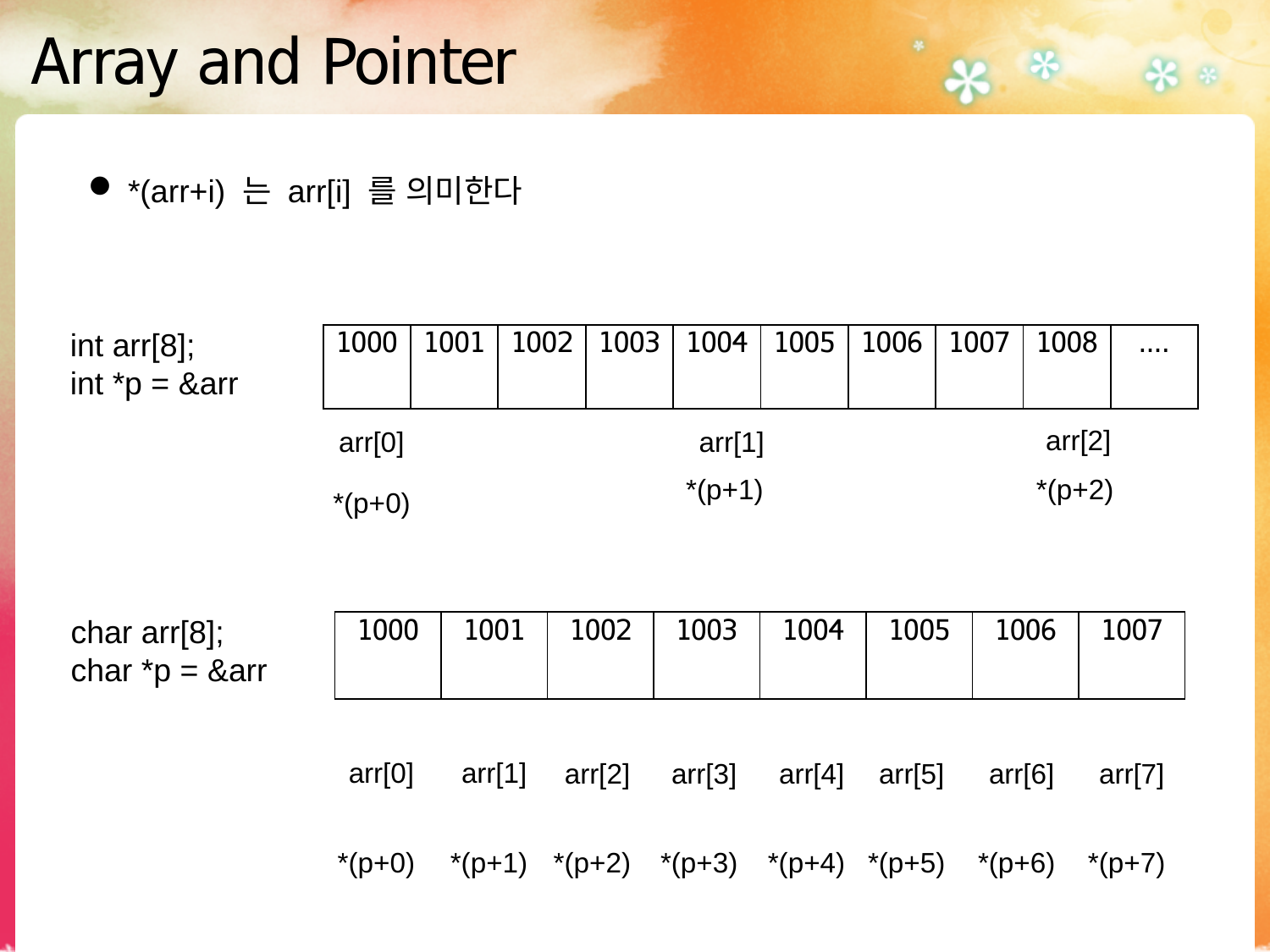

# Array and Pointer
*(arr+i) 는 arr[i] 를 의미한다
int arr[8];
int *p = &arr
| 1000 | 1001 | 1002 | 1003 | 1004 | 1005 | 1006 | 1007 | 1008 | …. |
| --- | --- | --- | --- | --- | --- | --- | --- | --- | --- |
arr[2]
arr[0]
arr[1]
*(p+1)
*(p+2)
*(p+0)
char arr[8];
char *p = &arr
| 1000 | 1001 | 1002 | 1003 | 1004 | 1005 | 1006 | 1007 |
| --- | --- | --- | --- | --- | --- | --- | --- |
arr[0]
arr[1]
arr[2]
arr[3]
arr[4]
arr[5]
arr[6]
arr[7]
*(p+0)
*(p+1)
*(p+2)
*(p+3)
*(p+4)
*(p+5)
*(p+6)
*(p+7)